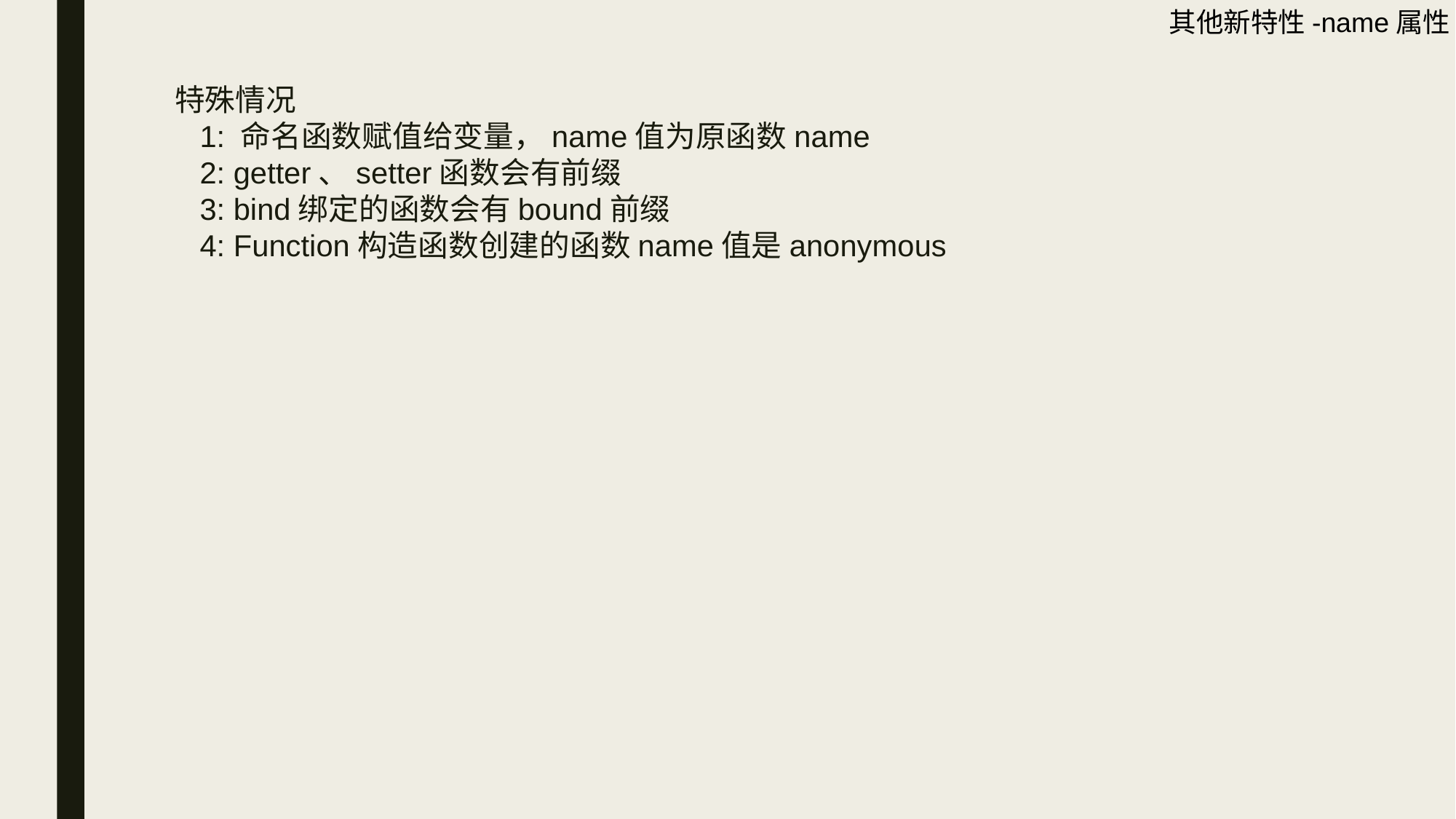

其他新特性-name属性
特殊情况
   1: 命名函数赋值给变量，name值为原函数name
   2: getter、setter函数会有前缀
   3: bind绑定的函数会有bound前缀
   4: Function构造函数创建的函数name值是anonymous